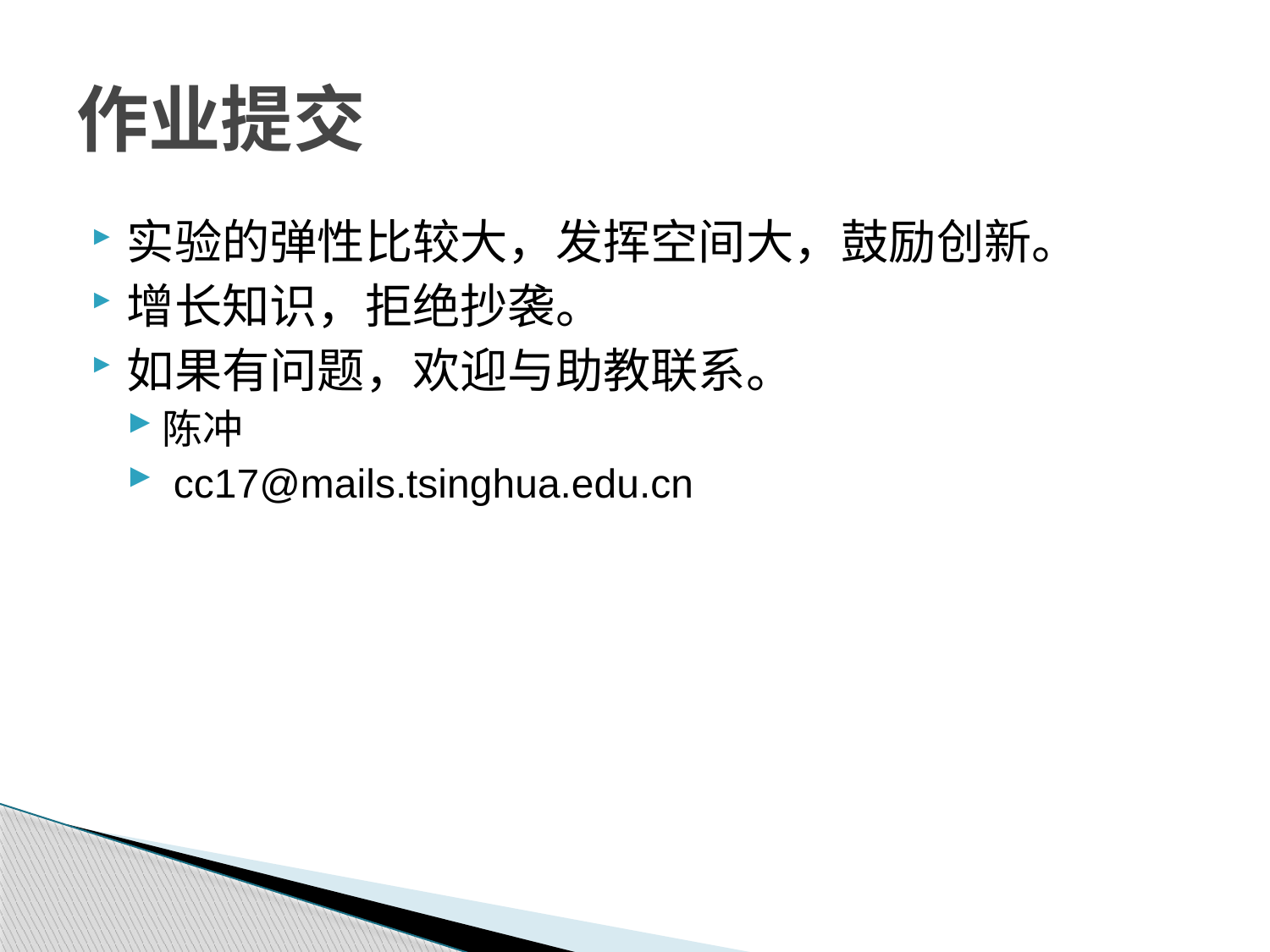

# 作业提交
实验的弹性比较大，发挥空间大，鼓励创新。
增长知识，拒绝抄袭。
如果有问题，欢迎与助教联系。
陈冲
 cc17@mails.tsinghua.edu.cn